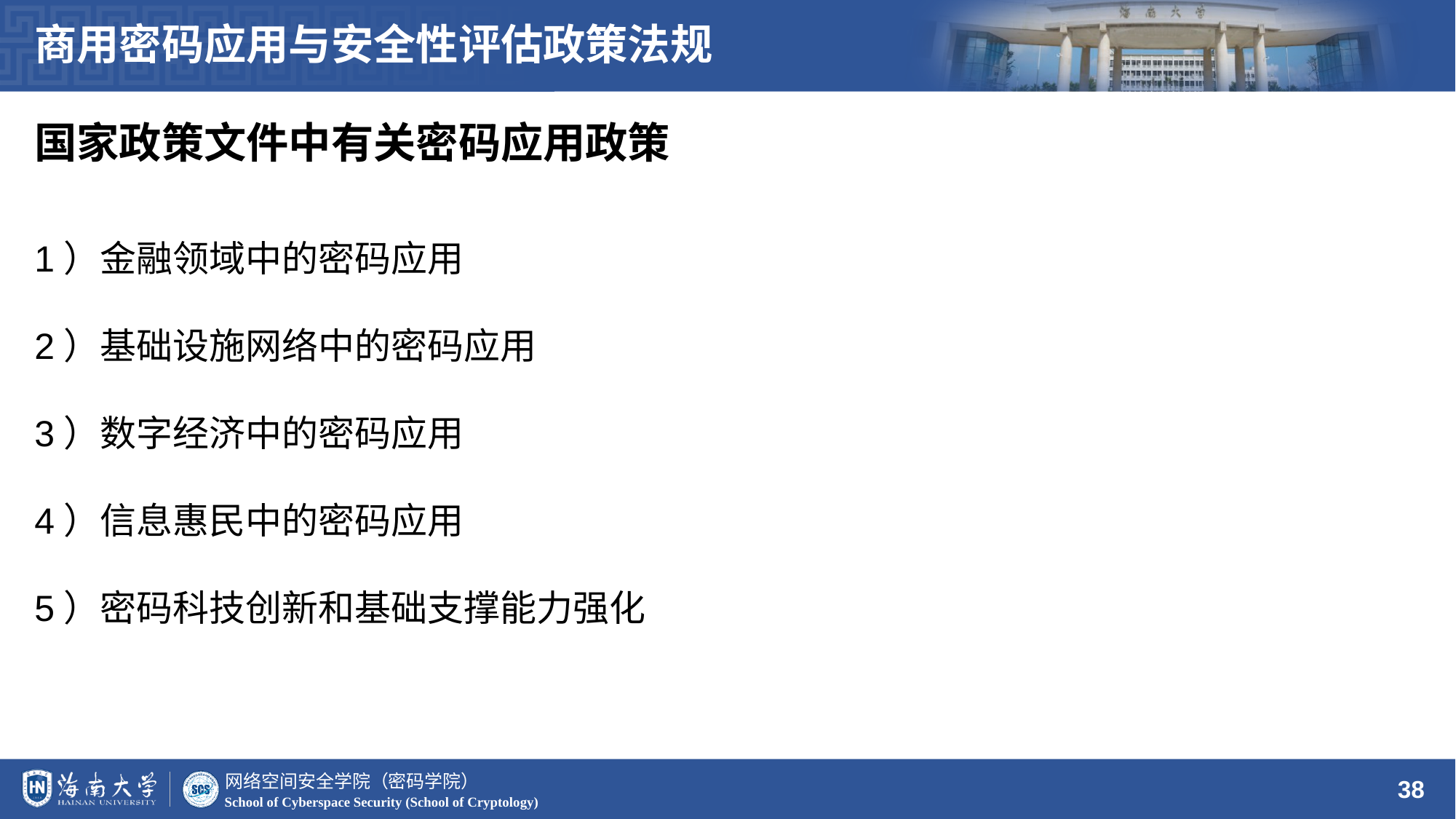

商用密码应用与安全性评估政策法规

国家政策文件中有关密码应用政策

1）金融领域中的密码应用

2）基础设施网络中的密码应用

3）数字经济中的密码应用

4）信息惠民中的密码应用

5）密码科技创新和基础支撑能力强化
38